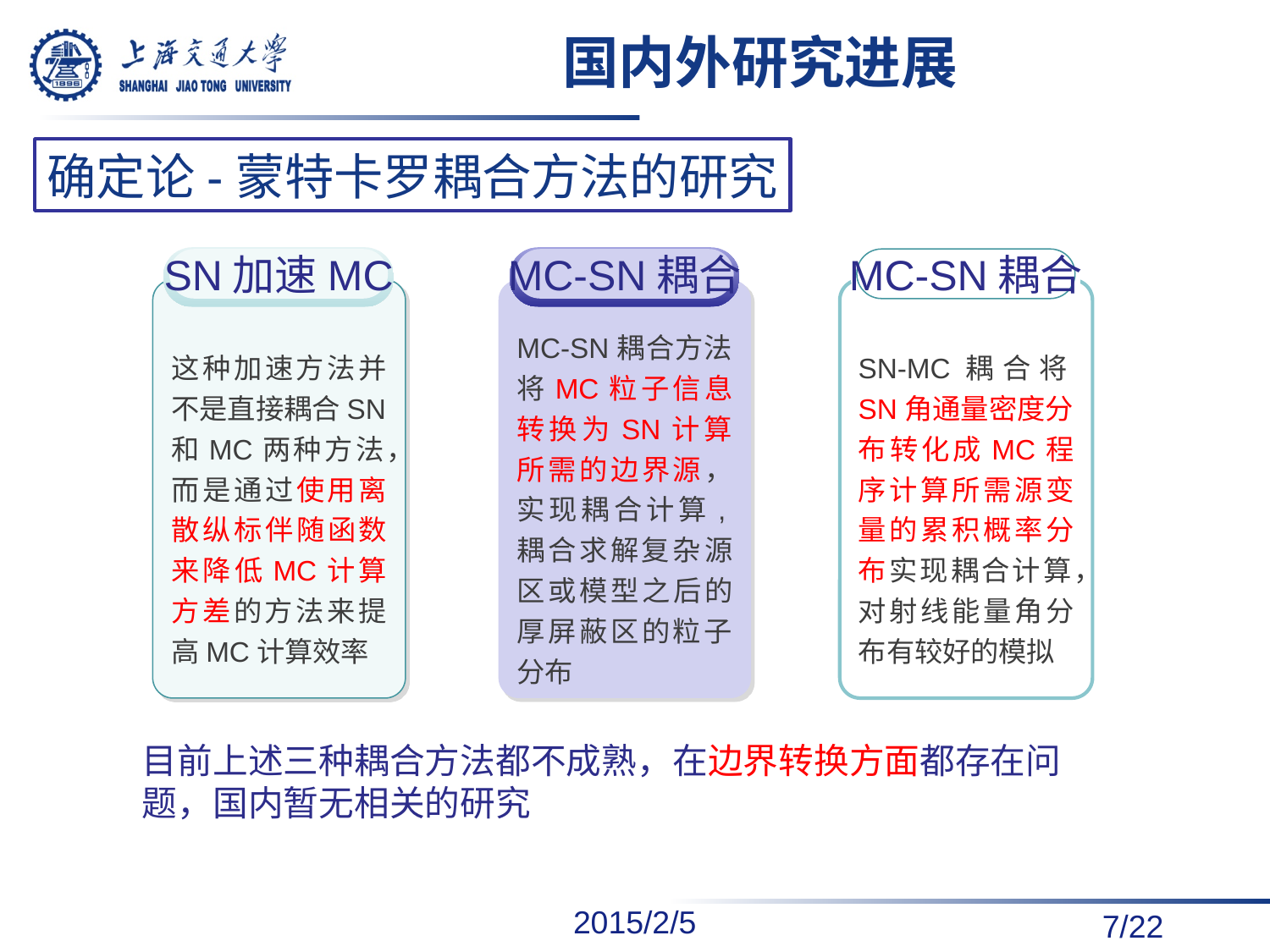

# 国内外研究进展
确定论-蒙特卡罗耦合方法的研究

SN加速MC
MC-SN耦合
MC-SN耦合
这种加速方法并不是直接耦合SN和MC两种方法，而是通过使用离散纵标伴随函数来降低MC计算方差的方法来提高MC计算效率
MC-SN耦合方法将MC粒子信息转换为SN计算所需的边界源，实现耦合计算,耦合求解复杂源区或模型之后的厚屏蔽区的粒子分布
SN-MC耦合将SN角通量密度分布转化成MC程序计算所需源变量的累积概率分布实现耦合计算，对射线能量角分布有较好的模拟
目前上述三种耦合方法都不成熟，在边界转换方面都存在问题，国内暂无相关的研究